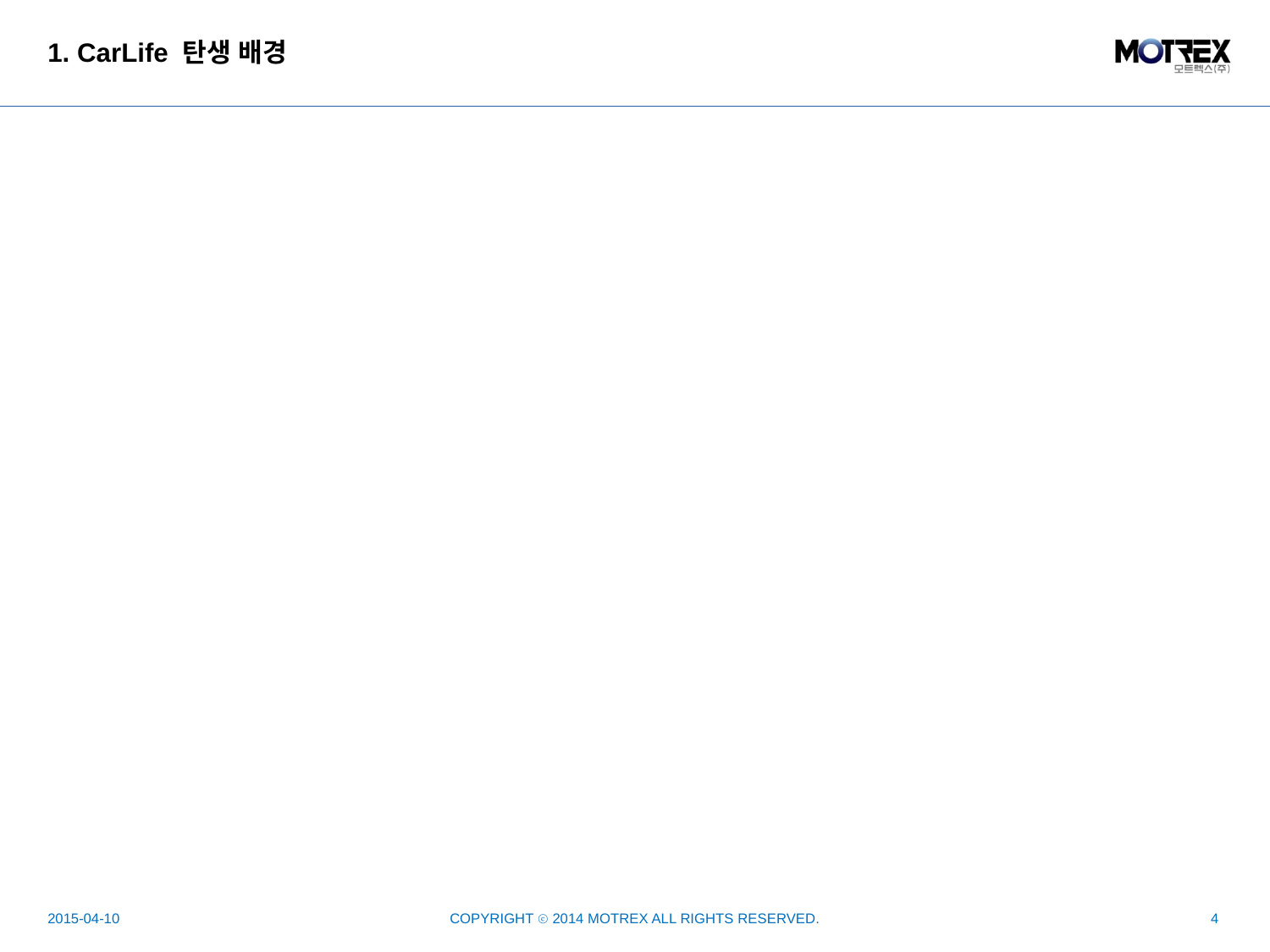

# 1. CarLife 탄생 배경

2015-04-10
COPYRIGHT ⓒ 2014 MOTREX ALL RIGHTS RESERVED.
4